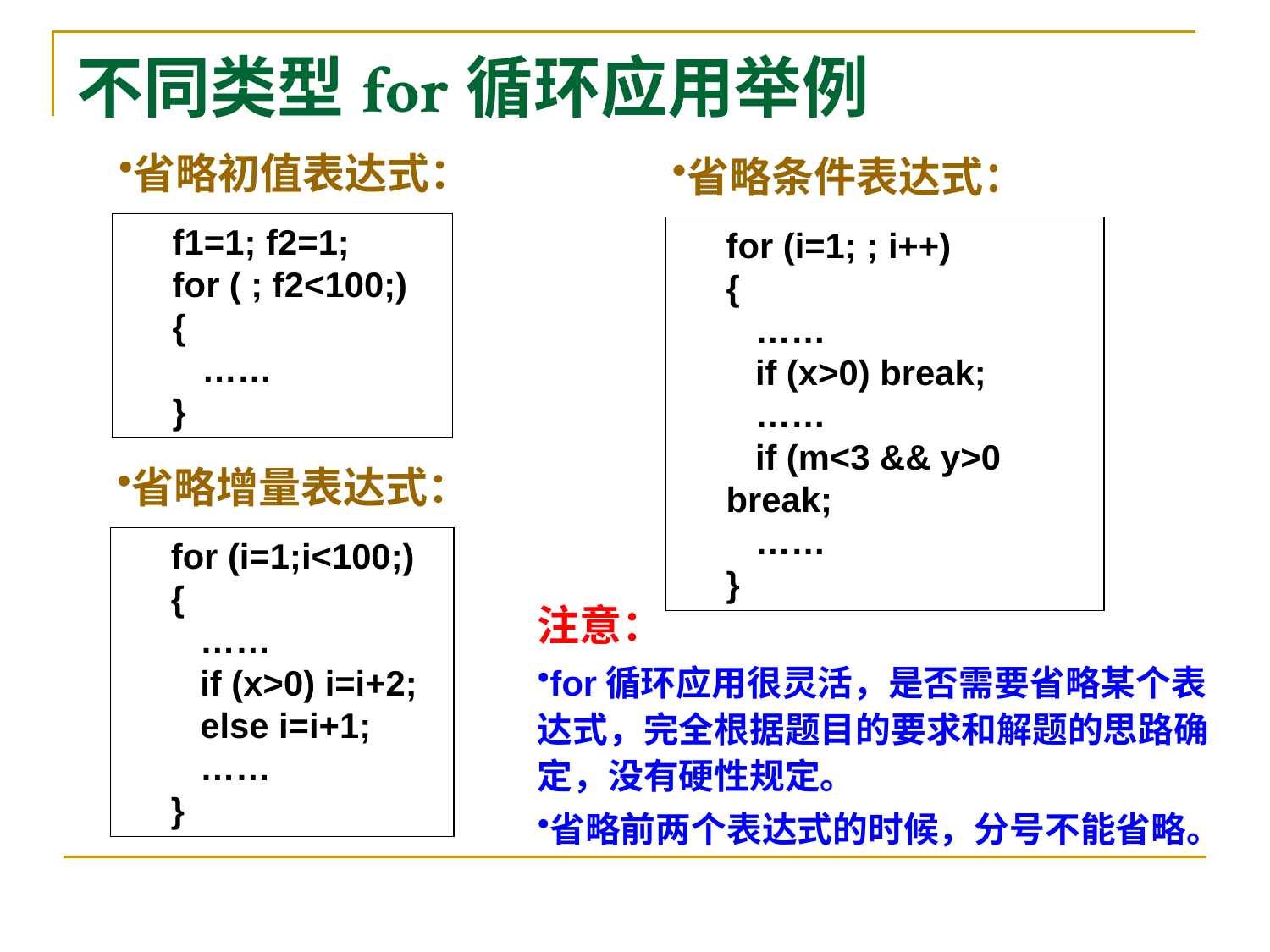

# 不同类型for循环应用举例
省略初值表达式：
省略条件表达式：
f1=1; f2=1;
for ( ; f2<100;)
{
   ……
}
for (i=1; ; i++)
{
   ……
   if (x>0) break;
   ……
   if (m<3 && y>0 break;
   ……
}
省略增量表达式：
for (i=1;i<100;)
{
   ……
   if (x>0) i=i+2;
   else i=i+1;
   ……
}
注意：
for循环应用很灵活，是否需要省略某个表达式，完全根据题目的要求和解题的思路确定，没有硬性规定。
省略前两个表达式的时候，分号不能省略。